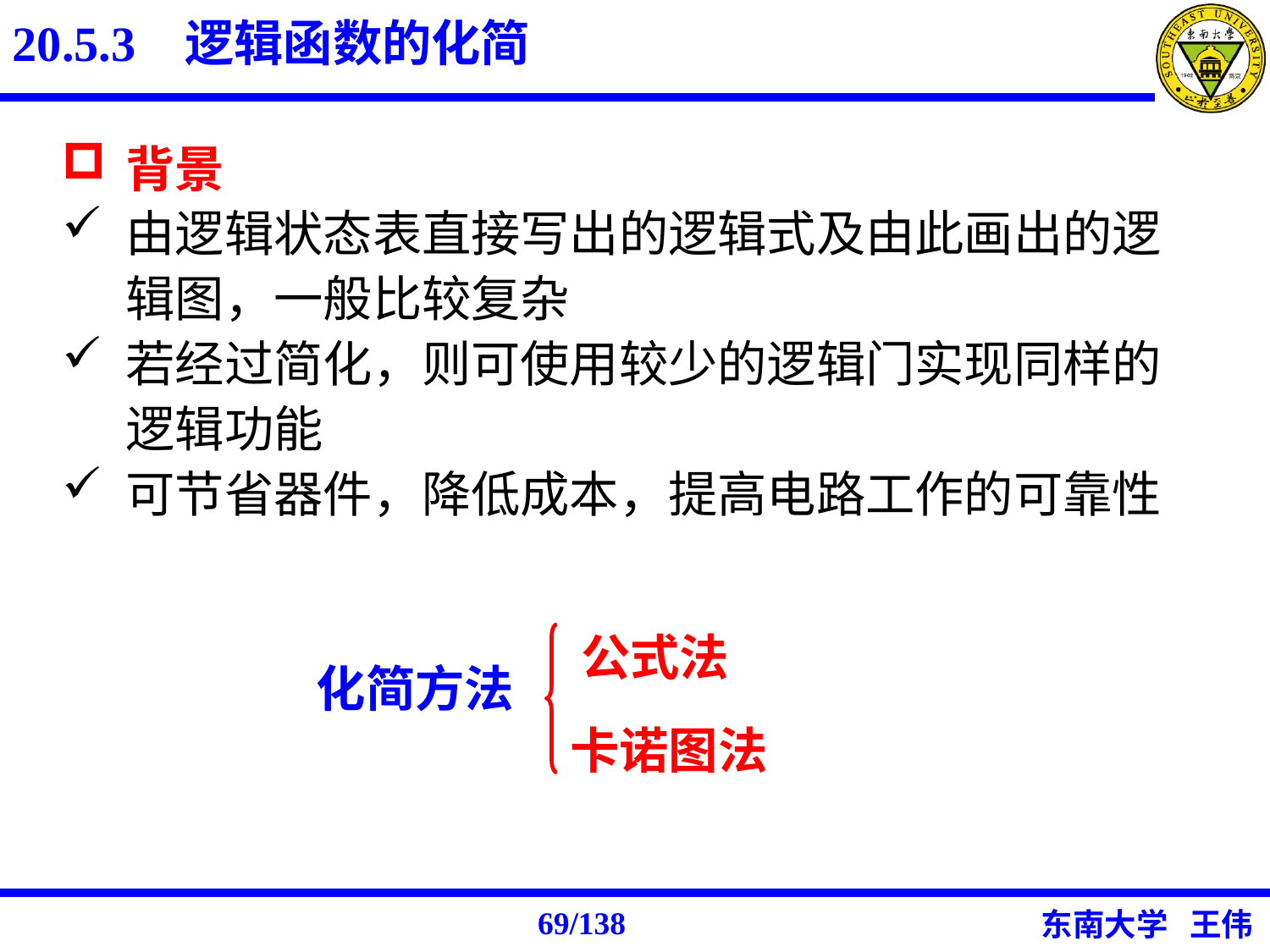

20.5.3   逻辑函数的化简
背景
由逻辑状态表直接写出的逻辑式及由此画出的逻辑图，一般比较复杂
若经过简化，则可使用较少的逻辑门实现同样的逻辑功能
可节省器件，降低成本，提高电路工作的可靠性
公式法

化简方法
卡诺图法